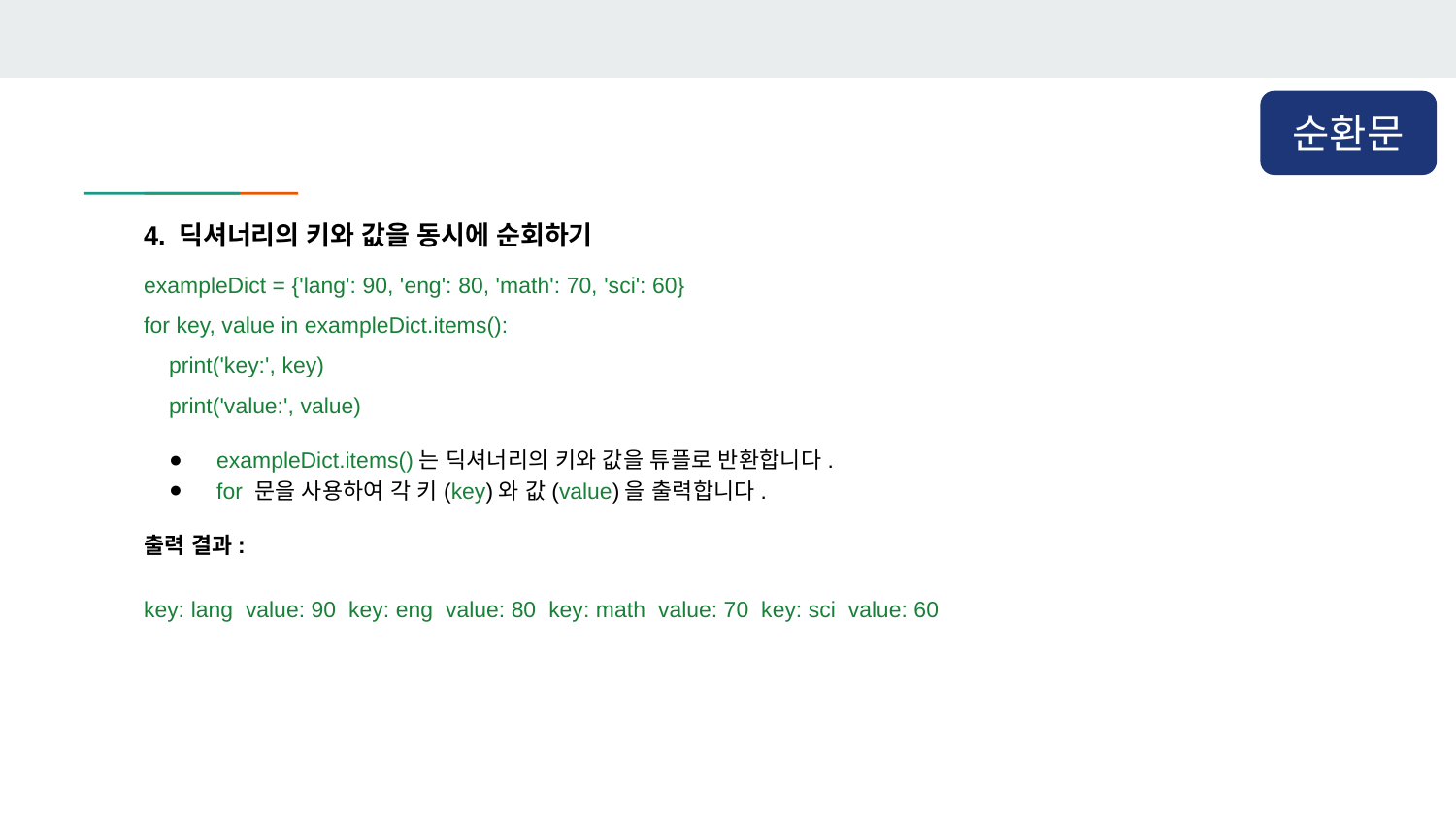

순환문
4. 딕셔너리의 키와 값을 동시에 순회하기
exampleDict = {'lang': 90, 'eng': 80, 'math': 70, 'sci': 60}
for key, value in exampleDict.items():
    print('key:', key)
    print('value:', value)
exampleDict.items()는 딕셔너리의 키와 값을 튜플로 반환합니다.
for 문을 사용하여 각 키(key)와 값(value)을 출력합니다.
출력 결과:
key: lang  value: 90  key: eng  value: 80  key: math  value: 70  key: sci  value: 60